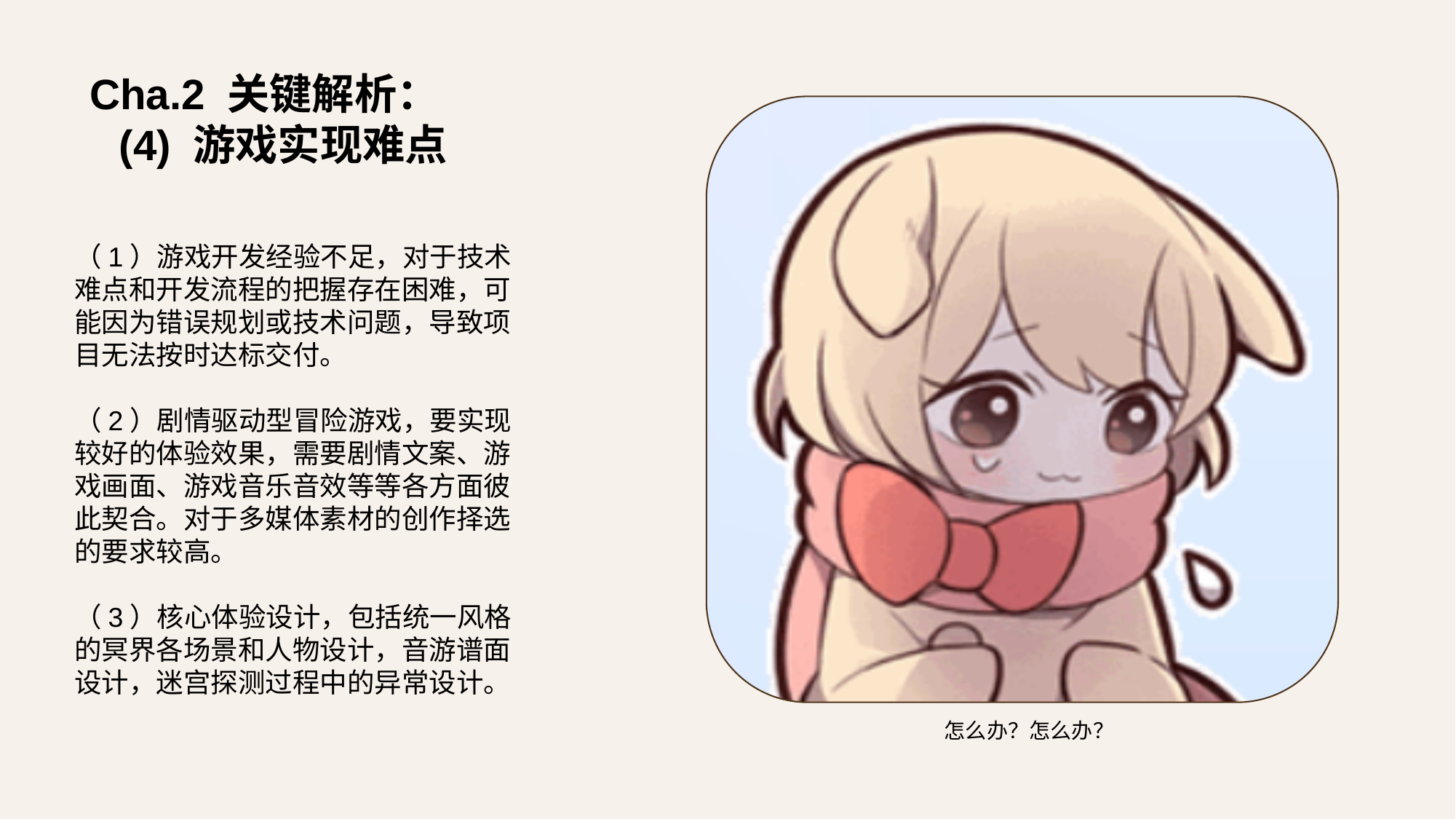

# Cha.2 关键解析： (4) 游戏实现难点

（1）游戏开发经验不足，对于技术难点和开发流程的把握存在困难，可能因为错误规划或技术问题，导致项目无法按时达标交付。

（2）剧情驱动型冒险游戏，要实现较好的体验效果，需要剧情文案、游戏画面、游戏音乐音效等等各方面彼此契合。对于多媒体素材的创作择选的要求较高。

（3）核心体验设计，包括统一风格的冥界各场景和人物设计，音游谱面设计，迷宫探测过程中的异常设计。
怎么办？怎么办？